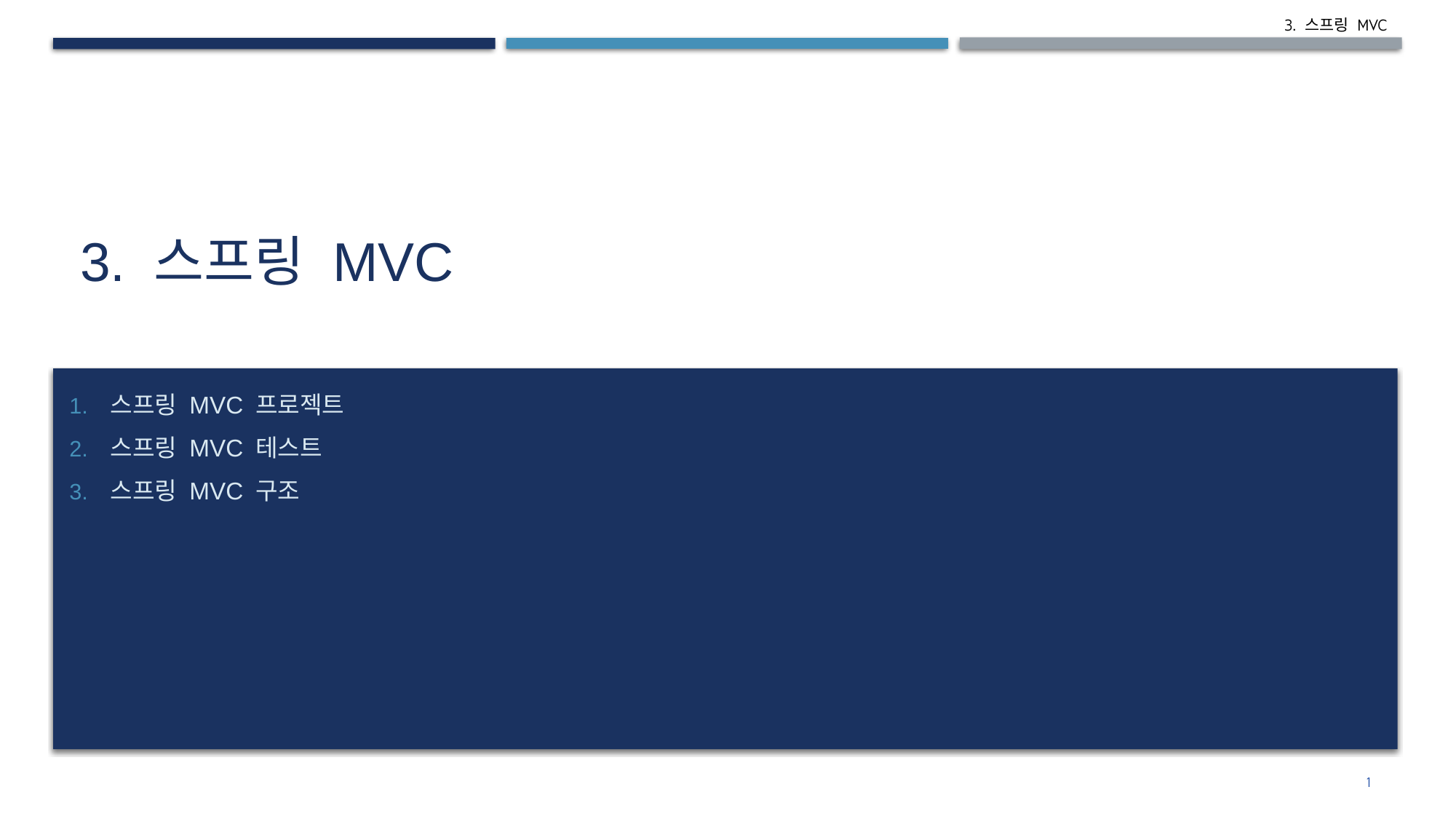

# 3. 스프링 MVC
스프링 MVC 프로젝트
스프링 MVC 테스트
스프링 MVC 구조
1